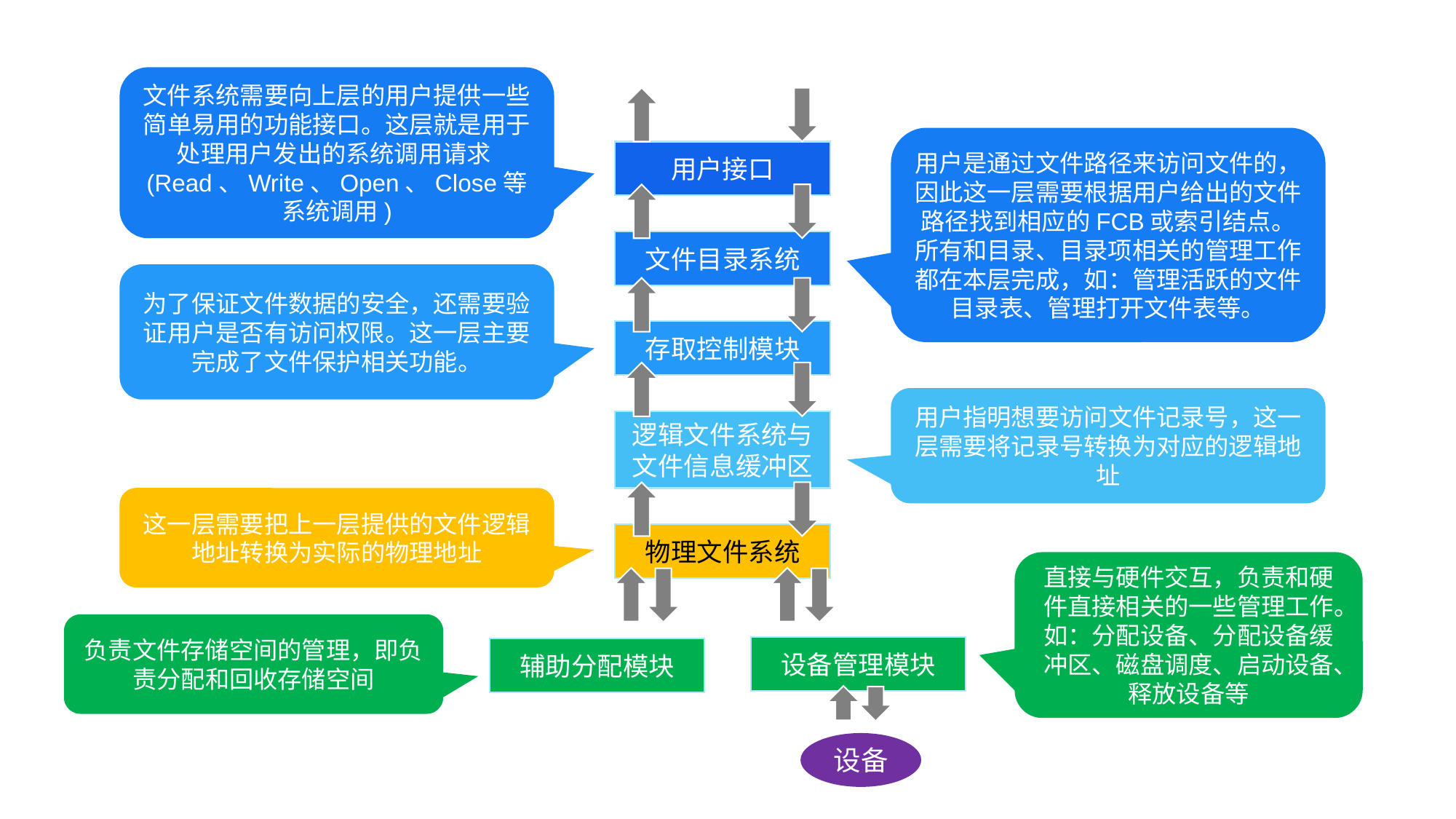

文件系统需要向上层的用户提供一些简单易用的功能接口。这层就是用于处理用户发出的系统调用请求(Read、Write、Open、Close等系统调用)

用户接口

文件目录系统

存取控制模块

逻辑文件系统与文件信息缓冲区

物理文件系统

设备管理模块
辅助分配模块

用户是通过文件路径来访问文件的，因此这一层需要根据用户给出的文件路径找到相应的FCB或索引结点。所有和目录、目录项相关的管理工作都在本层完成，如：管理活跃的文件目录表、管理打开文件表等。
为了保证文件数据的安全，还需要验证用户是否有访问权限。这一层主要完成了文件保护相关功能。
用户指明想要访问文件记录号，这一层需要将记录号转换为对应的逻辑地址
这一层需要把上一层提供的文件逻辑地址转换为实际的物理地址
直接与硬件交互，负责和硬件直接相关的一些管理工作。如：分配设备、分配设备缓冲区、磁盘调度、启动设备、释放设备等
负责文件存储空间的管理，即负责分配和回收存储空间
设备